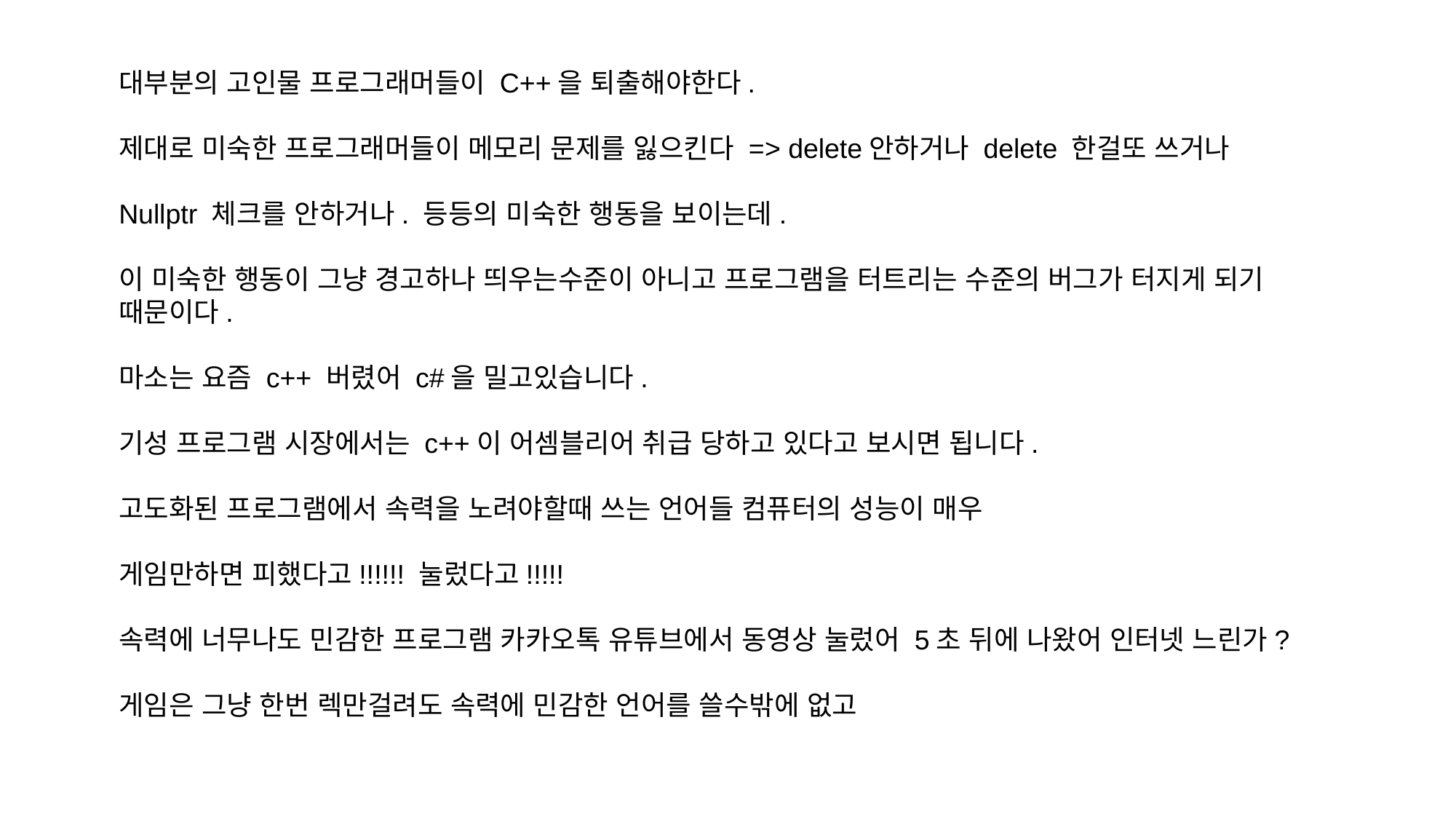

대부분의 고인물 프로그래머들이 C++을 퇴출해야한다.

제대로 미숙한 프로그래머들이 메모리 문제를 잃으킨다 => delete안하거나 delete 한걸또 쓰거나

Nullptr 체크를 안하거나. 등등의 미숙한 행동을 보이는데.

이 미숙한 행동이 그냥 경고하나 띄우는수준이 아니고 프로그램을 터트리는 수준의 버그가 터지게 되기
때문이다.

마소는 요즘 c++ 버렸어 c#을 밀고있습니다.

기성 프로그램 시장에서는 c++이 어셈블리어 취급 당하고 있다고 보시면 됩니다.

고도화된 프로그램에서 속력을 노려야할때 쓰는 언어들 컴퓨터의 성능이 매우

게임만하면 피했다고!!!!!! 눌렀다고!!!!!

속력에 너무나도 민감한 프로그램 카카오톡 유튜브에서 동영상 눌렀어 5초 뒤에 나왔어 인터넷 느린가?

게임은 그냥 한번 렉만걸려도 속력에 민감한 언어를 쓸수밖에 없고